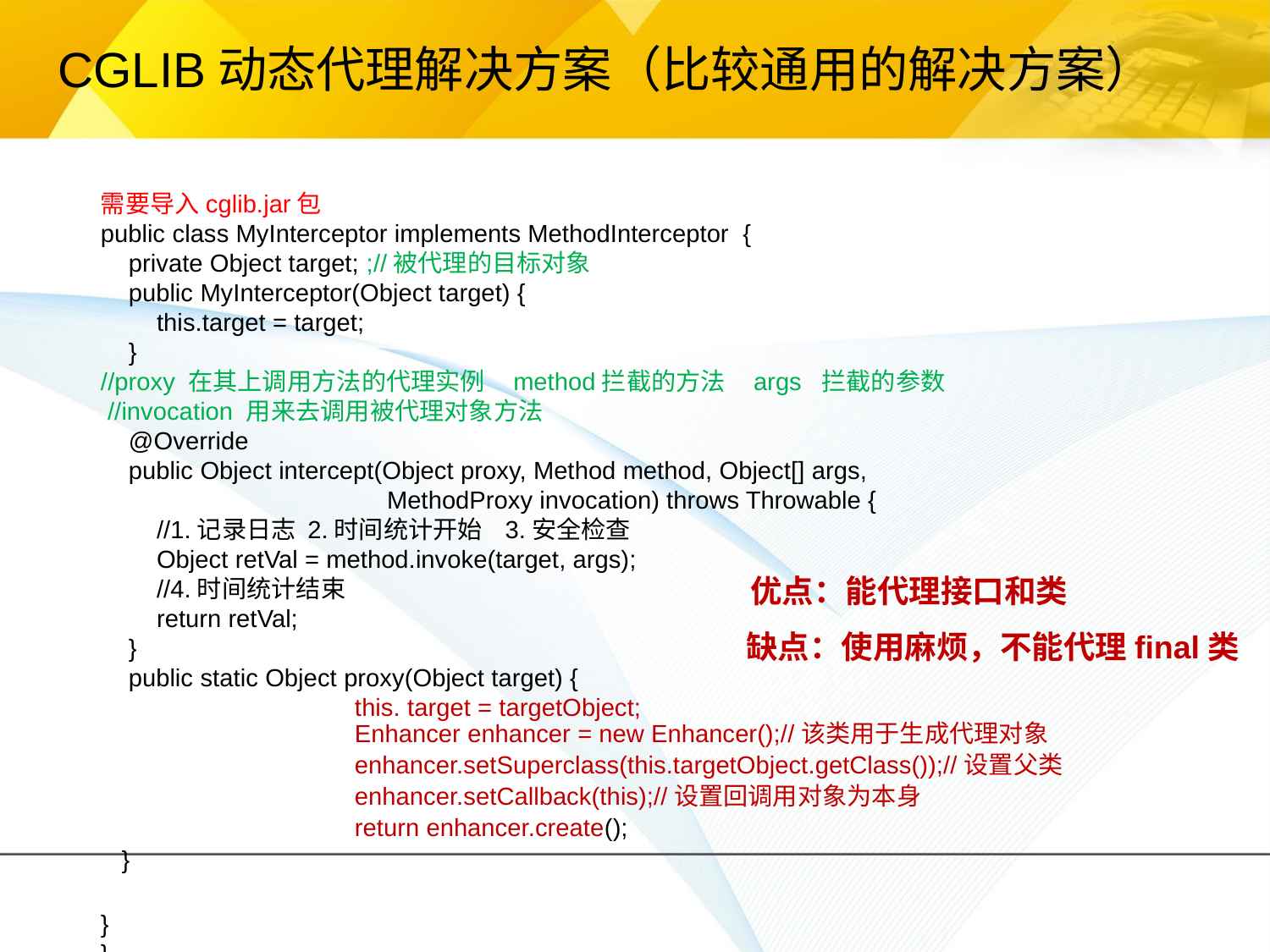

CGLIB动态代理解决方案（比较通用的解决方案）
需要导入cglib.jar包
public class MyInterceptor implements MethodInterceptor  {
    private Object target; ;//被代理的目标对象
    public MyInterceptor(Object target) {
        this.target = target;
    }
//proxy 在其上调用方法的代理实例    method拦截的方法    args  拦截的参数
 //invocation 用来去调用被代理对象方法
    @Override
    public Object intercept(Object proxy, Method method, Object[] args,
                                         MethodProxy invocation) throws Throwable {
        //1.记录日志 2.时间统计开始   3.安全检查
        Object retVal = method.invoke(target, args);
        //4.时间统计结束
        return retVal;
    }
    public static Object proxy(Object target) {
		this. target = targetObject;
		Enhancer enhancer = new Enhancer();//该类用于生成代理对象
		enhancer.setSuperclass(this.targetObject.getClass());//设置父类
		enhancer.setCallback(this);//设置回调用对象为本身
		return enhancer.create();
   }

}
}
优点：能代理接口和类
缺点：使用麻烦，不能代理final类